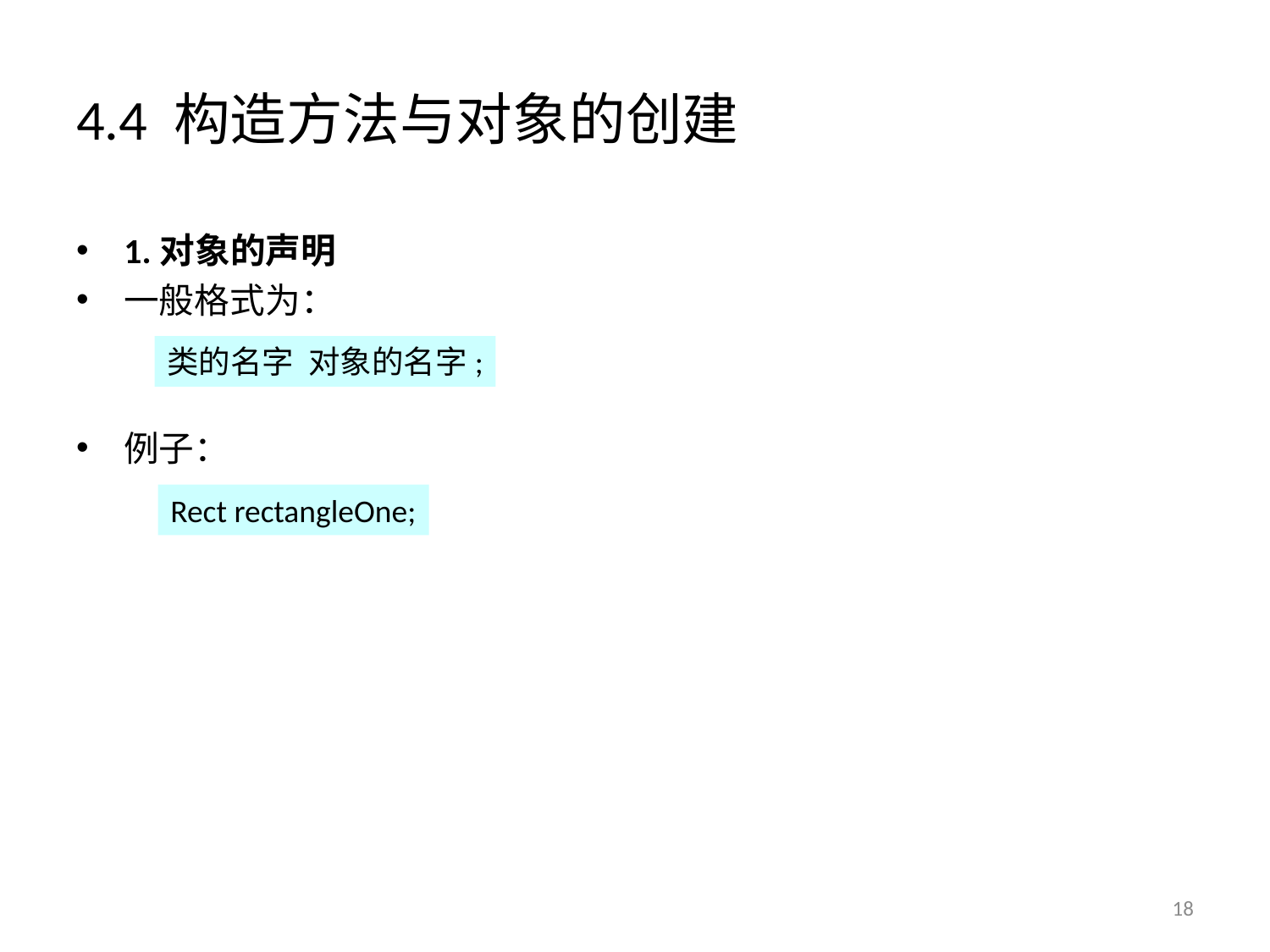

# 4.4 构造方法与对象的创建
1.对象的声明
一般格式为：

例子：

类的名字  对象的名字;
Rect rectangleOne;
18